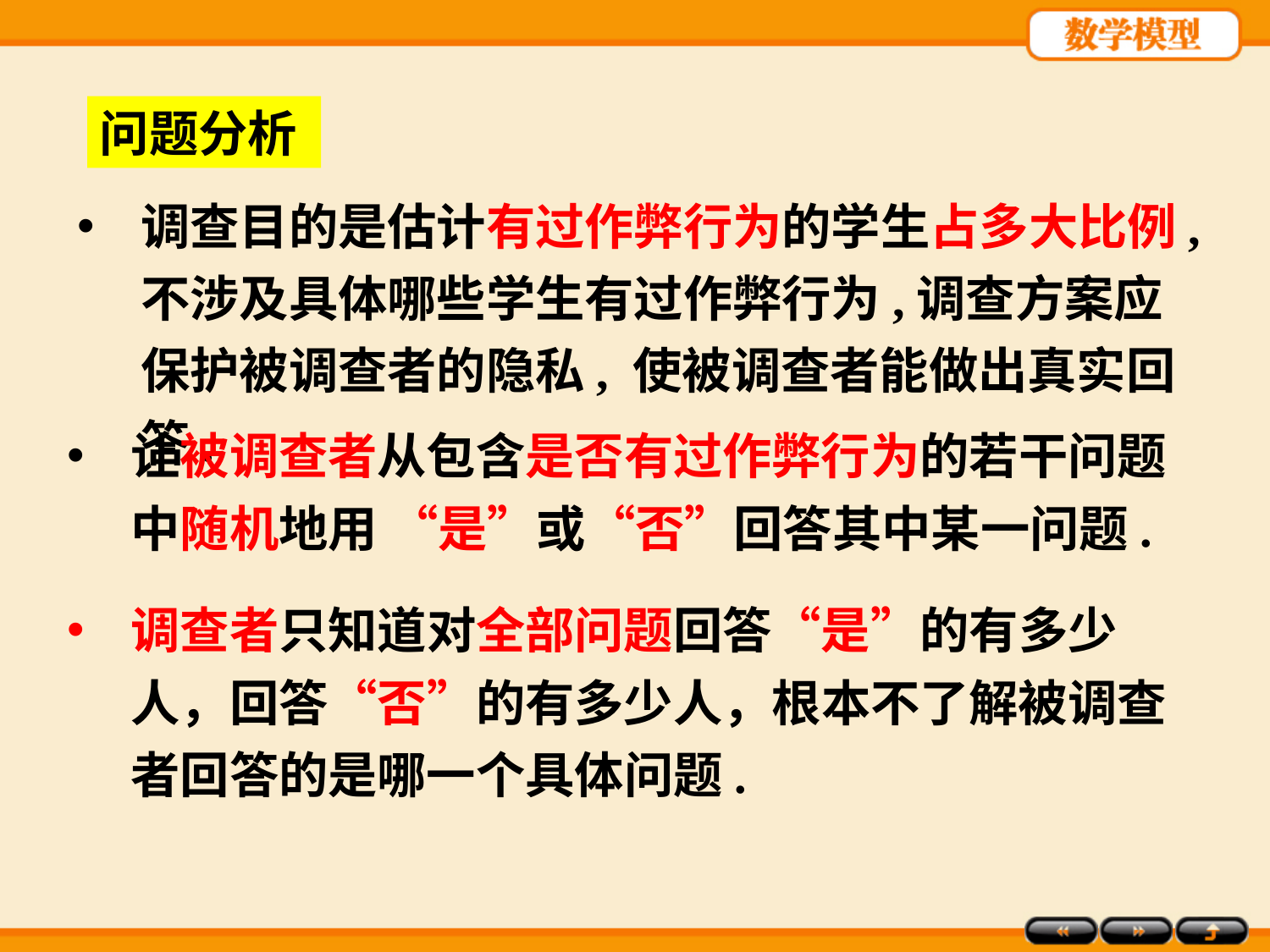

问题分析
调查目的是估计有过作弊行为的学生占多大比例,不涉及具体哪些学生有过作弊行为,调查方案应保护被调查者的隐私, 使被调查者能做出真实回答.
让被调查者从包含是否有过作弊行为的若干问题中随机地用 “是”或“否”回答其中某一问题.
调查者只知道对全部问题回答“是”的有多少人，回答“否”的有多少人，根本不了解被调查者回答的是哪一个具体问题.